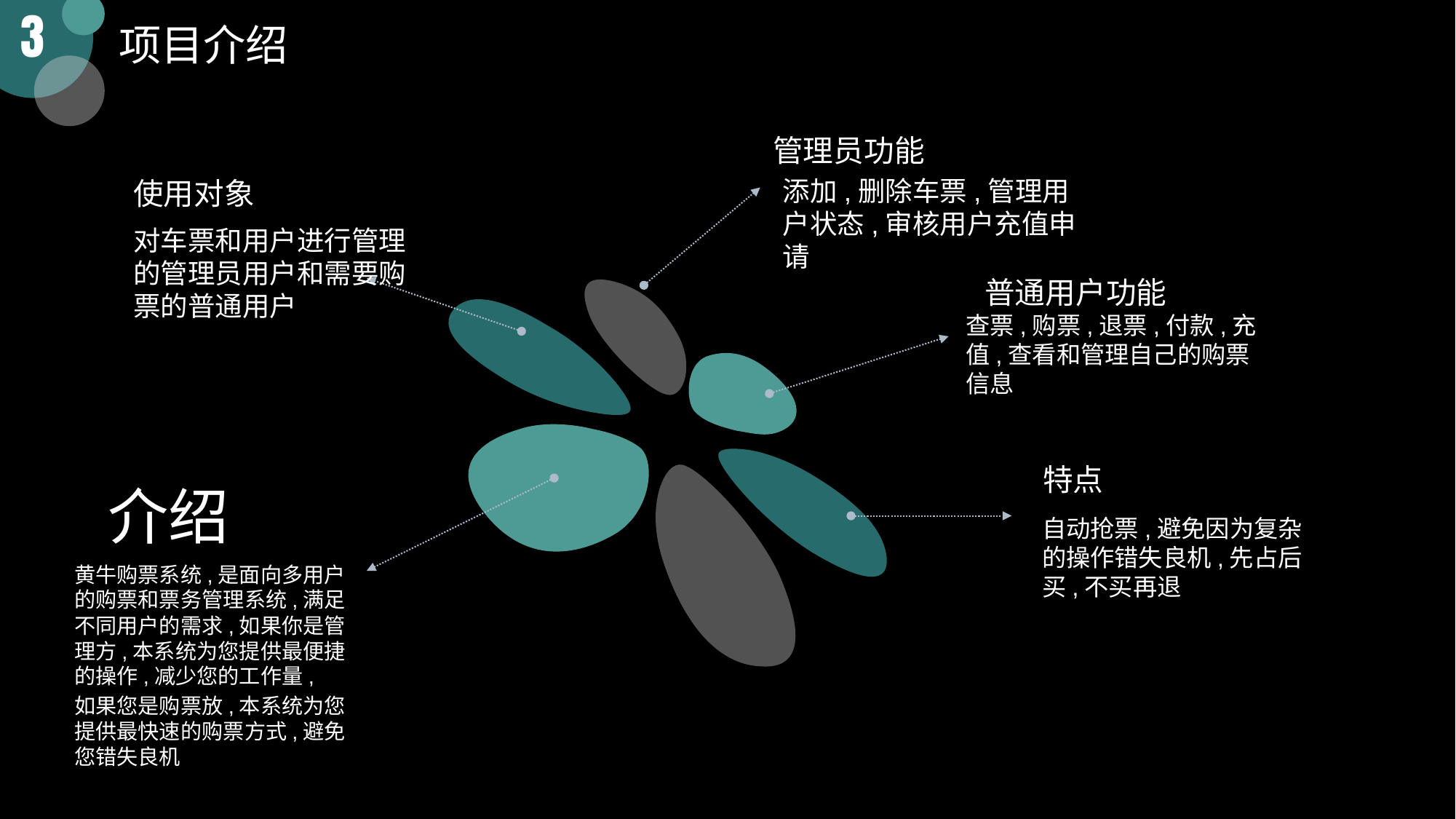

3

项目介绍

管理员功能
添加,删除车票,管理用户状态,审核用户充值申请
使用对象
对车票和用户进行管理的管理员用户和需要购票的普通用户
普通用户功能

查票,购票,退票,付款,充值,查看和管理自己的购票信息

特点

介绍
自动抢票,避免因为复杂的操作错失良机,先占后买,不买再退
黄牛购票系统,是面向多用户的购票和票务管理系统,满足不同用户的需求,如果你是管理方,本系统为您提供最便捷的操作,减少您的工作量,
如果您是购票放,本系统为您提供最快速的购票方式,避免您错失良机